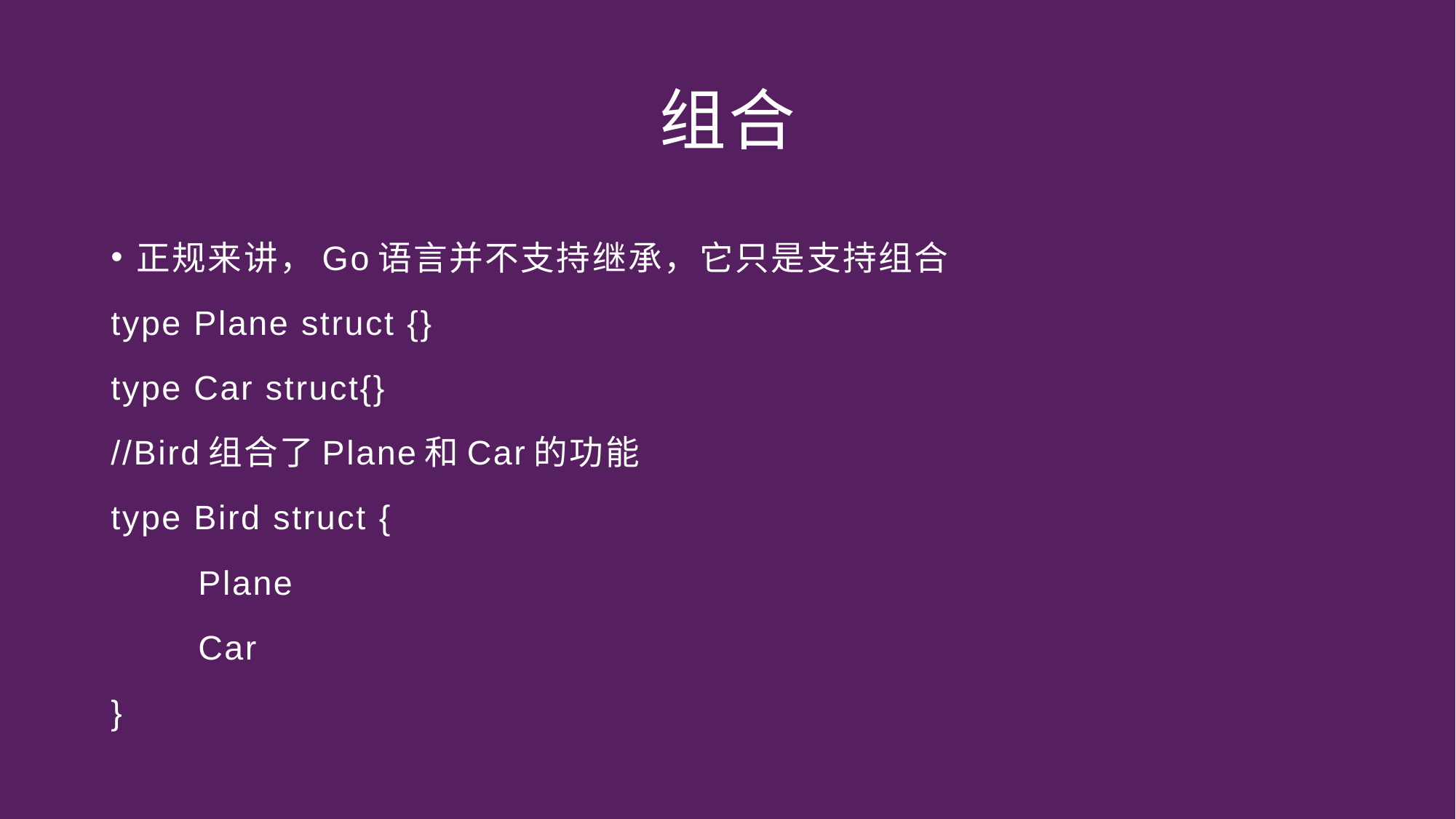

# 组合
正规来讲，Go语言并不支持继承，它只是支持组合
type Plane struct {}
type Car struct{}
//Bird组合了Plane和Car的功能
type Bird struct {
	Plane
	Car
}